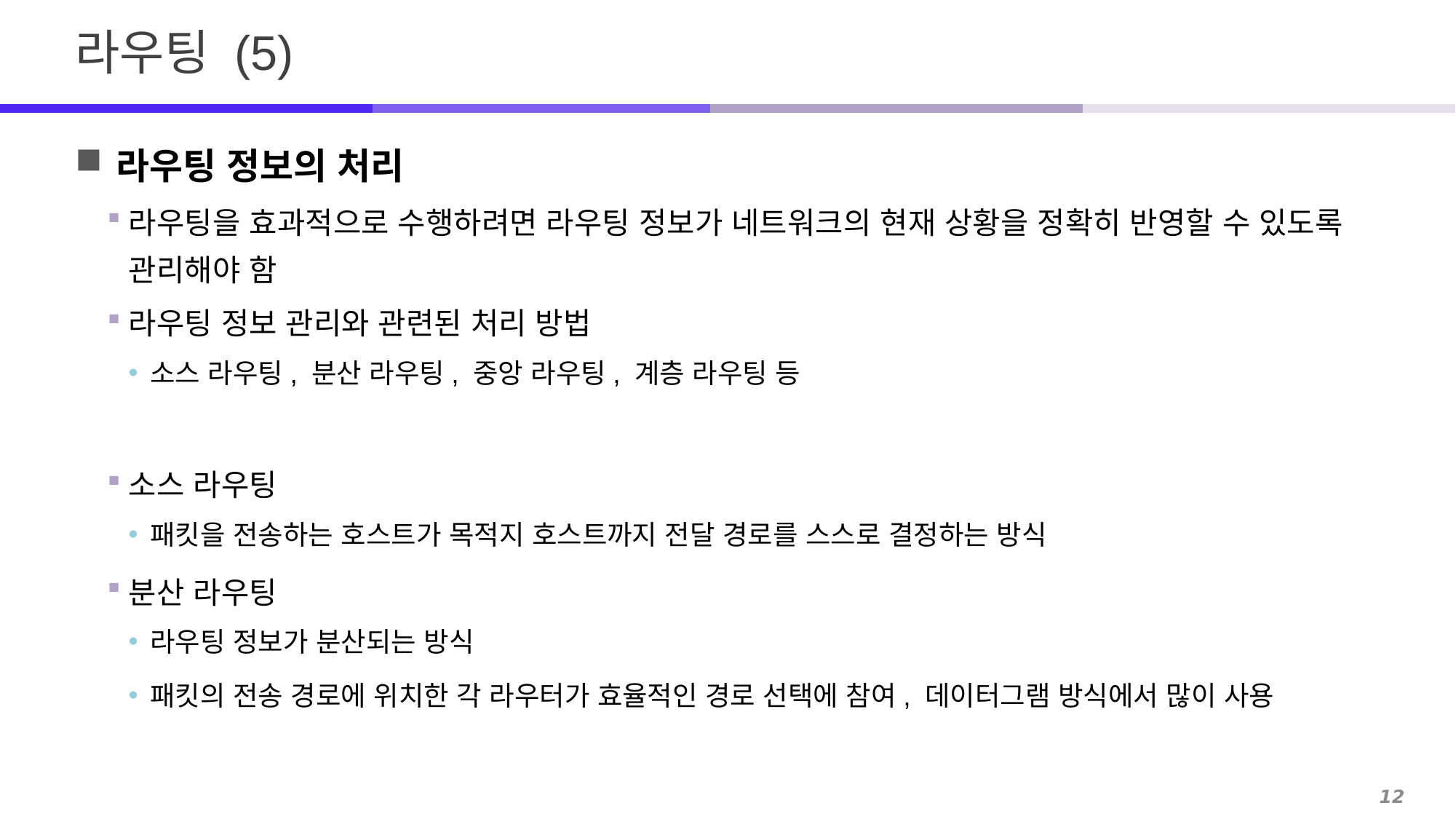

# 라우팅 (5)
라우팅 정보의 처리
라우팅을 효과적으로 수행하려면 라우팅 정보가 네트워크의 현재 상황을 정확히 반영할 수 있도록 관리해야 함
라우팅 정보 관리와 관련된 처리 방법
소스 라우팅, 분산 라우팅, 중앙 라우팅, 계층 라우팅 등

소스 라우팅
패킷을 전송하는 호스트가 목적지 호스트까지 전달 경로를 스스로 결정하는 방식
분산 라우팅
라우팅 정보가 분산되는 방식
패킷의 전송 경로에 위치한 각 라우터가 효율적인 경로 선택에 참여, 데이터그램 방식에서 많이 사용